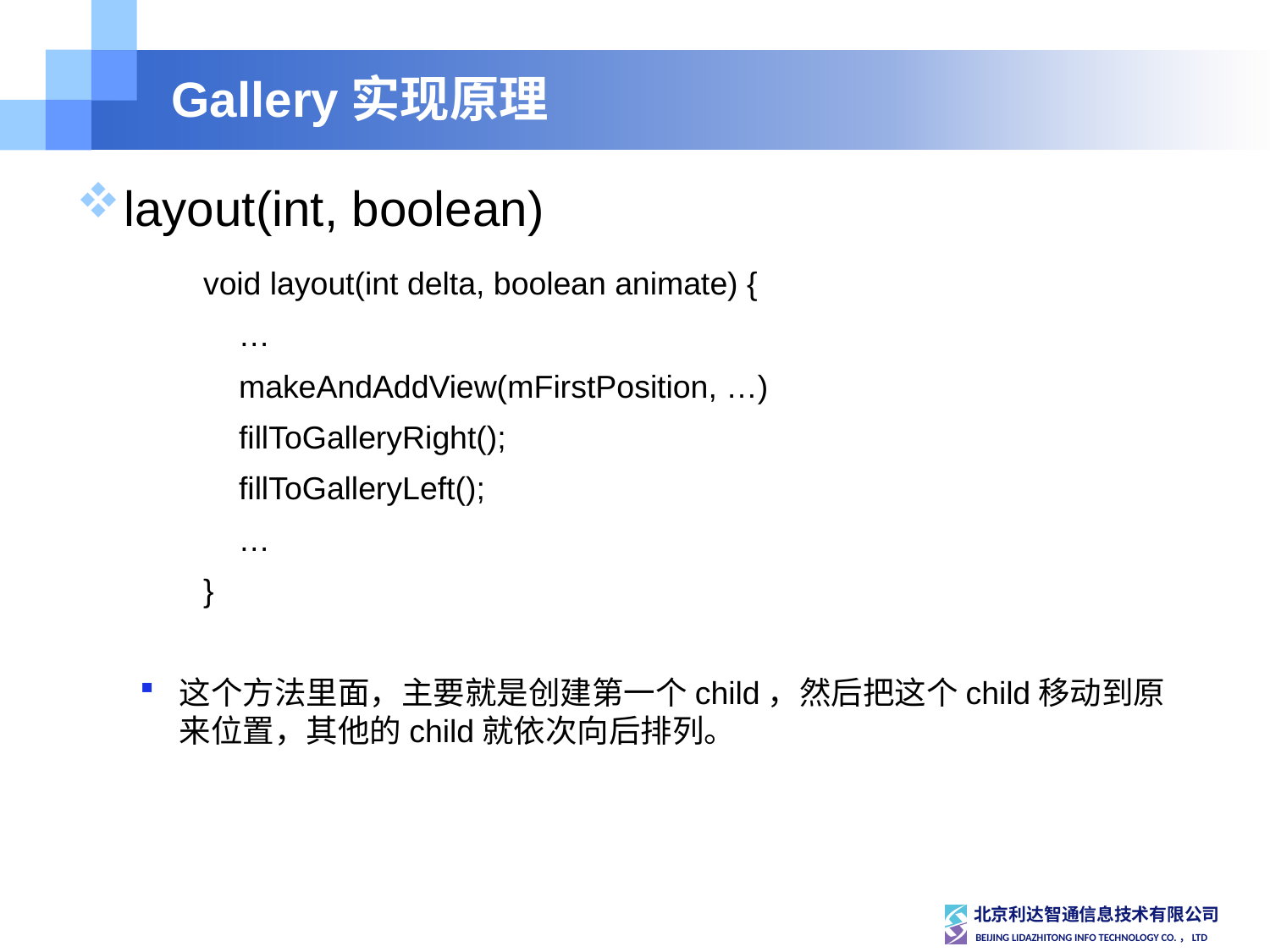

# Gallery实现原理
layout(int, boolean)
void layout(int delta, boolean animate) {
    …
    makeAndAddView(mFirstPosition, …)
    fillToGalleryRight();
    fillToGalleryLeft();
    …
}

这个方法里面，主要就是创建第一个child，然后把这个child移动到原来位置，其他的child就依次向后排列。